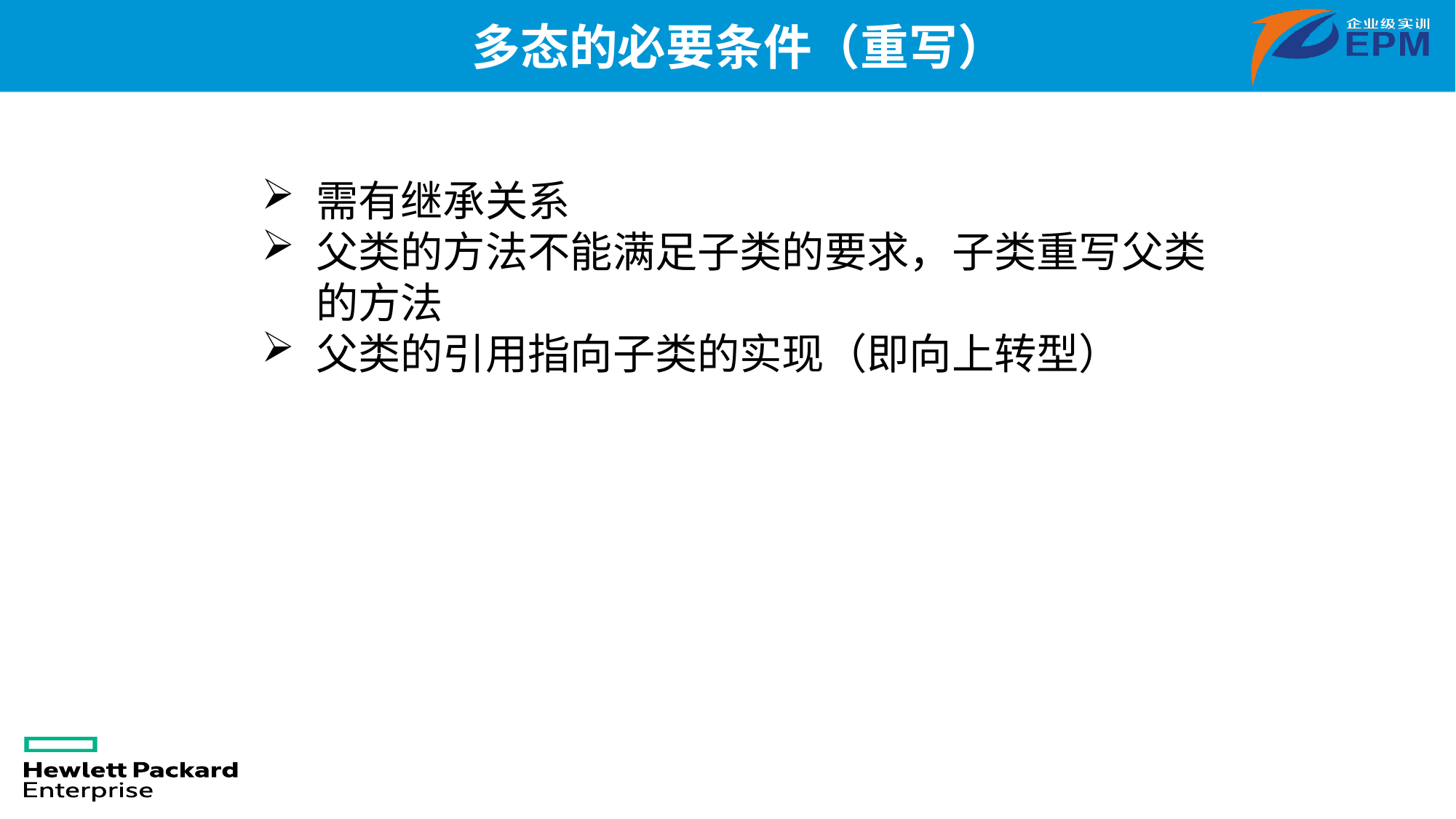

# 多态的必要条件（重写）
需有继承关系
父类的方法不能满足子类的要求，子类重写父类的方法
父类的引用指向子类的实现（即向上转型）